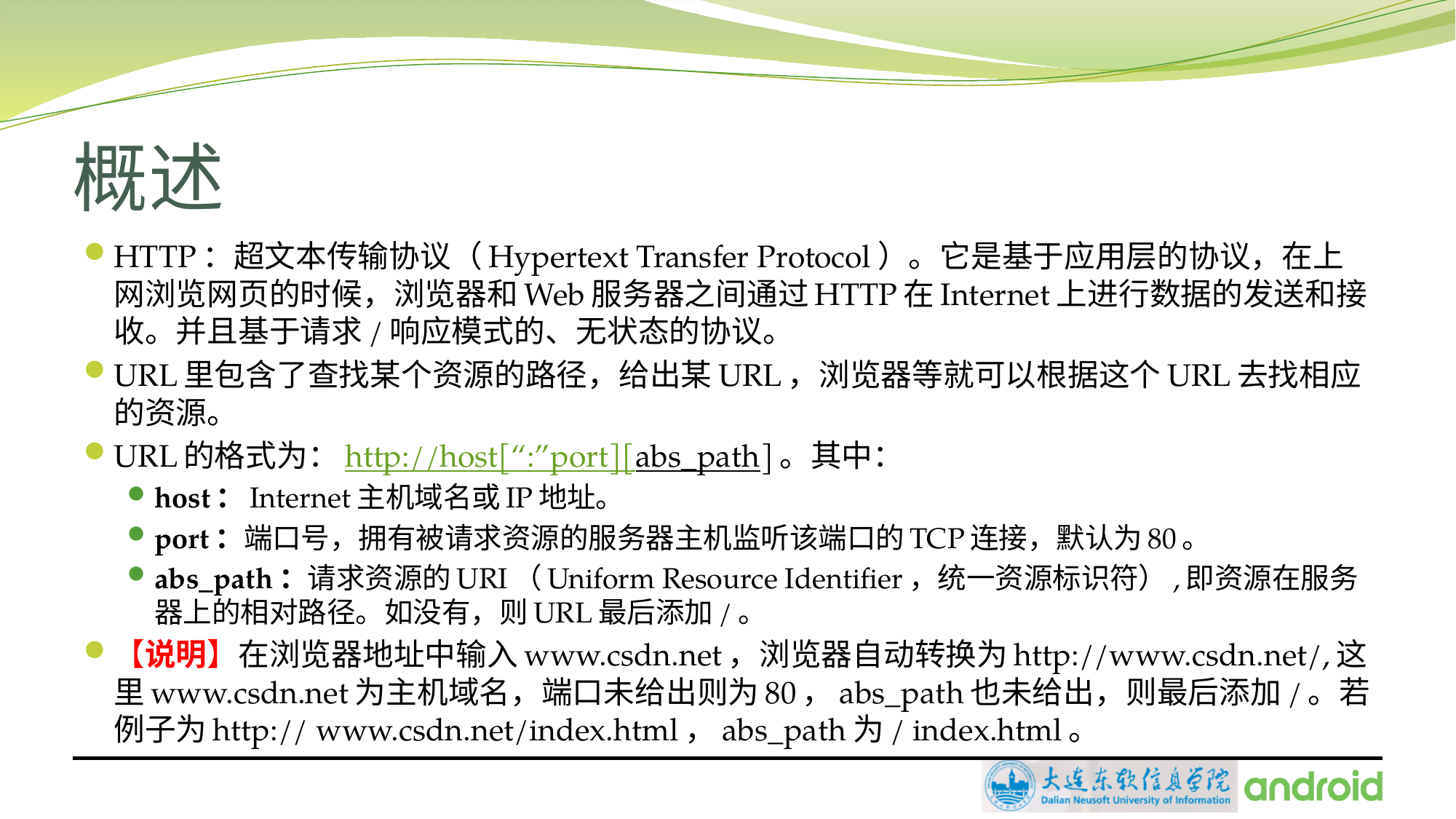

# 概述
HTTP：超文本传输协议（Hypertext Transfer Protocol）。它是基于应用层的协议，在上网浏览网页的时候，浏览器和Web服务器之间通过HTTP在Internet上进行数据的发送和接收。并且基于请求/响应模式的、无状态的协议。
URL里包含了查找某个资源的路径，给出某URL，浏览器等就可以根据这个URL去找相应的资源。
URL的格式为：http://host[“:”port][abs_path]。其中：
host：Internet主机域名或IP地址。
port：端口号，拥有被请求资源的服务器主机监听该端口的TCP连接，默认为80。
abs_path：请求资源的URI（Uniform Resource Identifier，统一资源标识符）,即资源在服务器上的相对路径。如没有，则URL最后添加/。
【说明】在浏览器地址中输入www.csdn.net，浏览器自动转换为http://www.csdn.net/,这里www.csdn.net为主机域名，端口未给出则为80，abs_path也未给出，则最后添加/。若例子为http:// www.csdn.net/index.html，abs_path为/ index.html。